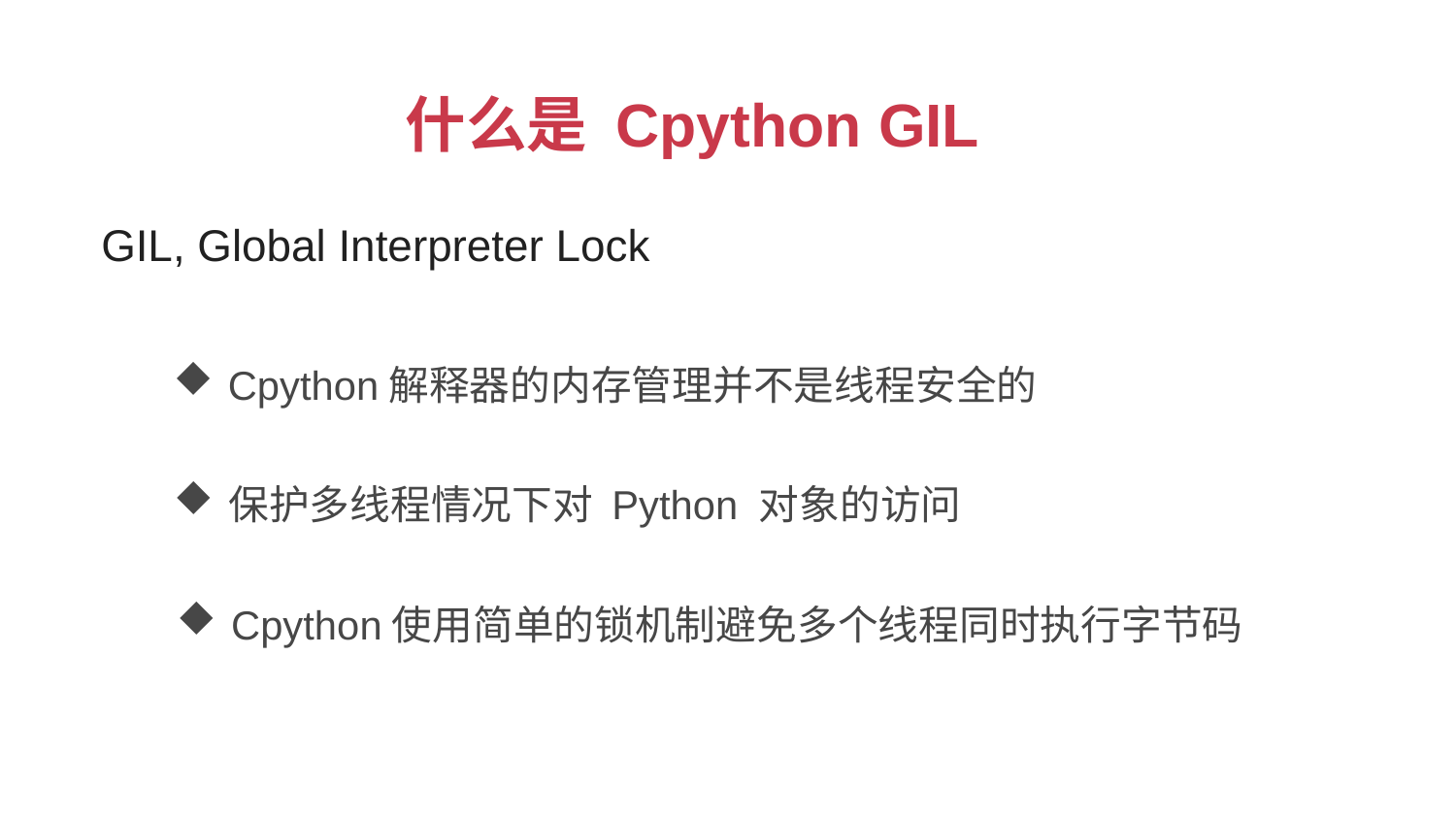

什么是 Cpython GIL
 GIL, Global Interpreter Lock
Cpython解释器的内存管理并不是线程安全的
保护多线程情况下对 Python 对象的访问
Cpython使用简单的锁机制避免多个线程同时执行字节码